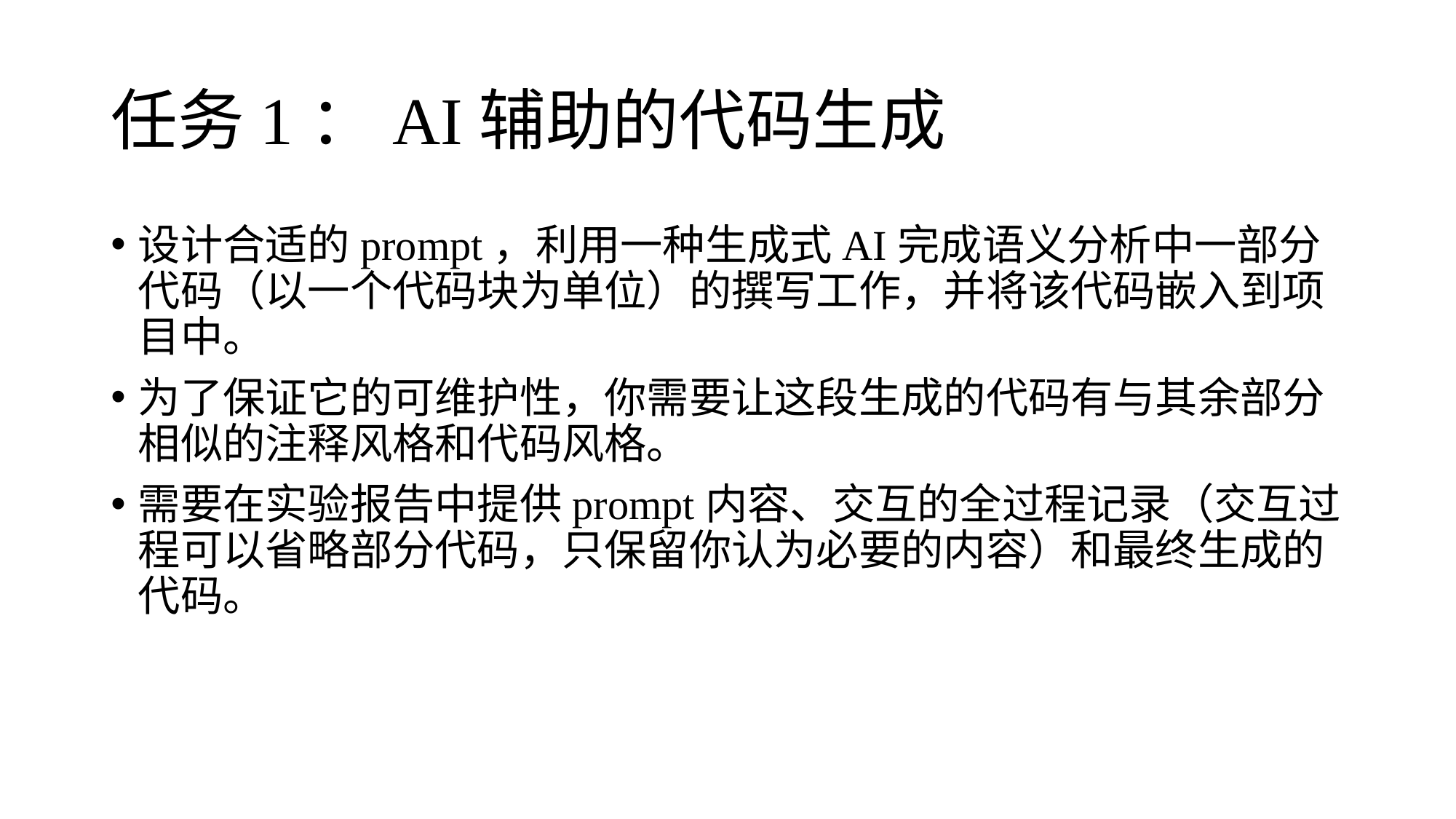

# 任务1：AI辅助的代码生成
设计合适的prompt，利用一种生成式AI完成语义分析中一部分代码（以一个代码块为单位）的撰写工作，并将该代码嵌入到项目中。
为了保证它的可维护性，你需要让这段生成的代码有与其余部分相似的注释风格和代码风格。
需要在实验报告中提供prompt内容、交互的全过程记录（交互过程可以省略部分代码，只保留你认为必要的内容）和最终生成的代码。